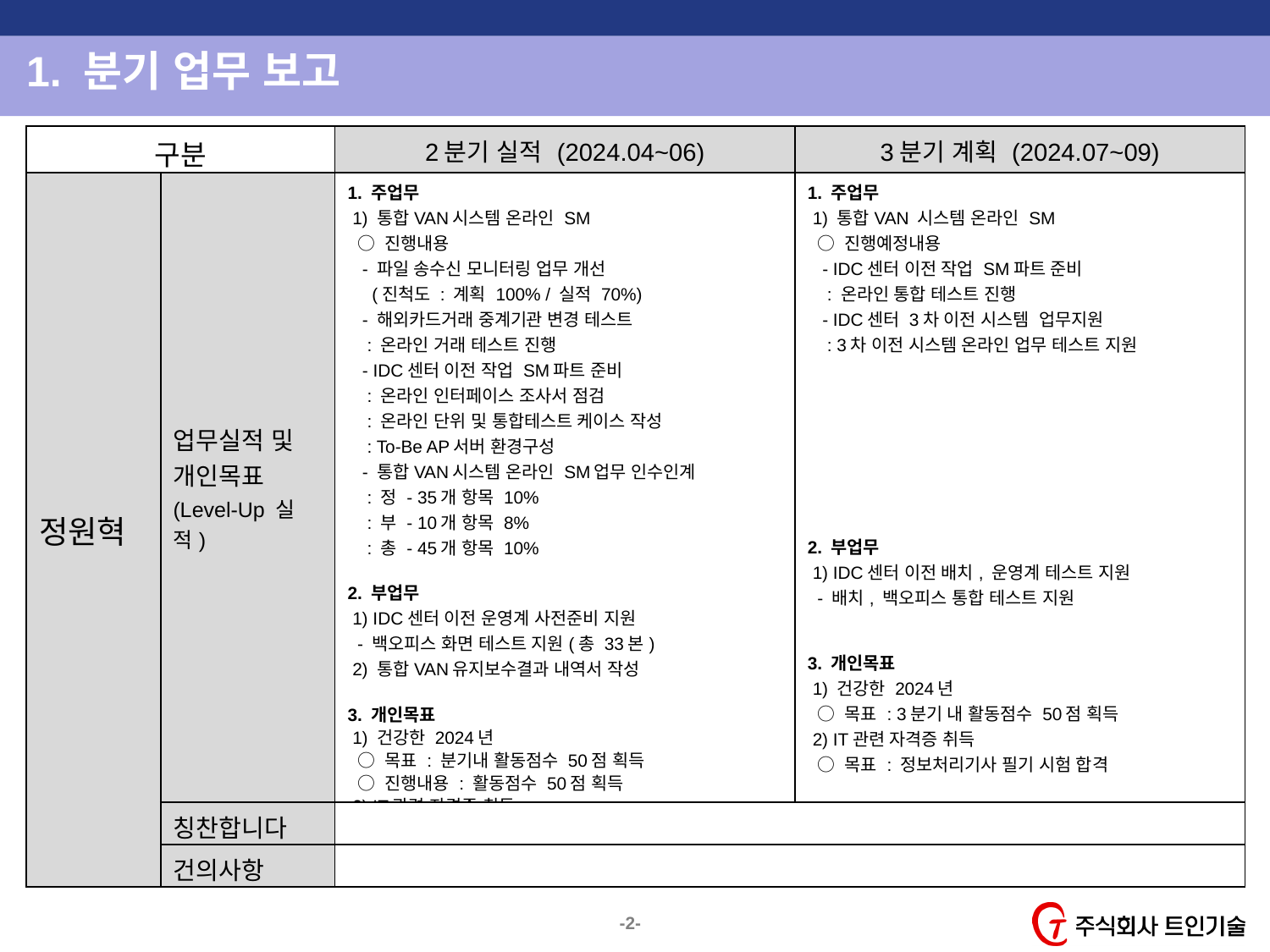

1. 분기 업무 보고
| 구분 |  | 2분기 실적 (2024.04~06) | 3분기 계획 (2024.07~09) |
| --- | --- | --- | --- |
| 정원혁 | 업무실적 및 개인목표 (Level-Up 실적) | 1. 주업무 1) 통합VAN시스템 온라인 SM ○ 진행내용 - 파일 송수신 모니터링 업무 개선 (진척도 : 계획 100% / 실적 70%) - 해외카드거래 중계기관 변경 테스트 : 온라인 거래 테스트 진행 - IDC센터 이전 작업 SM파트 준비 : 온라인 인터페이스 조사서 점검 : 온라인 단위 및 통합테스트 케이스 작성 : To-Be AP서버 환경구성 - 통합VAN시스템 온라인 SM업무 인수인계 : 정 - 35개 항목 10% : 부 - 10개 항목 8% : 총 - 45개 항목 10% 2. 부업무 1) IDC센터 이전 운영계 사전준비 지원 - 백오피스 화면 테스트 지원(총 33본) 2) 통합VAN유지보수결과 내역서 작성 3. 개인목표 1) 건강한 2024년 ○ 목표 : 분기내 활동점수 50점 획득 ○ 진행내용 : 활동점수 50점 획득 2) IT관련 자격증 취득 ○ 목표 : 정보처리기사 필기 시험 준비 ○ 진행내용 : 필기시험 서적 구매 및 공부 (미흡) | 1. 주업무 1) 통합VAN 시스템 온라인 SM ○ 진행예정내용 - IDC센터 이전 작업 SM파트 준비 : 온라인 통합 테스트 진행 - IDC센터 3차 이전 시스템 업무지원 : 3차 이전 시스템 온라인 업무 테스트 지원 2. 부업무 1) IDC센터 이전 배치, 운영계 테스트 지원 - 배치, 백오피스 통합 테스트 지원 3. 개인목표 1) 건강한 2024년 ○ 목표 : 3분기 내 활동점수 50점 획득 2) IT관련 자격증 취득 ○ 목표 : 정보처리기사 필기 시험 합격 |
|  | 칭찬합니다 |  |  |
|  | 건의사항 |  |  |